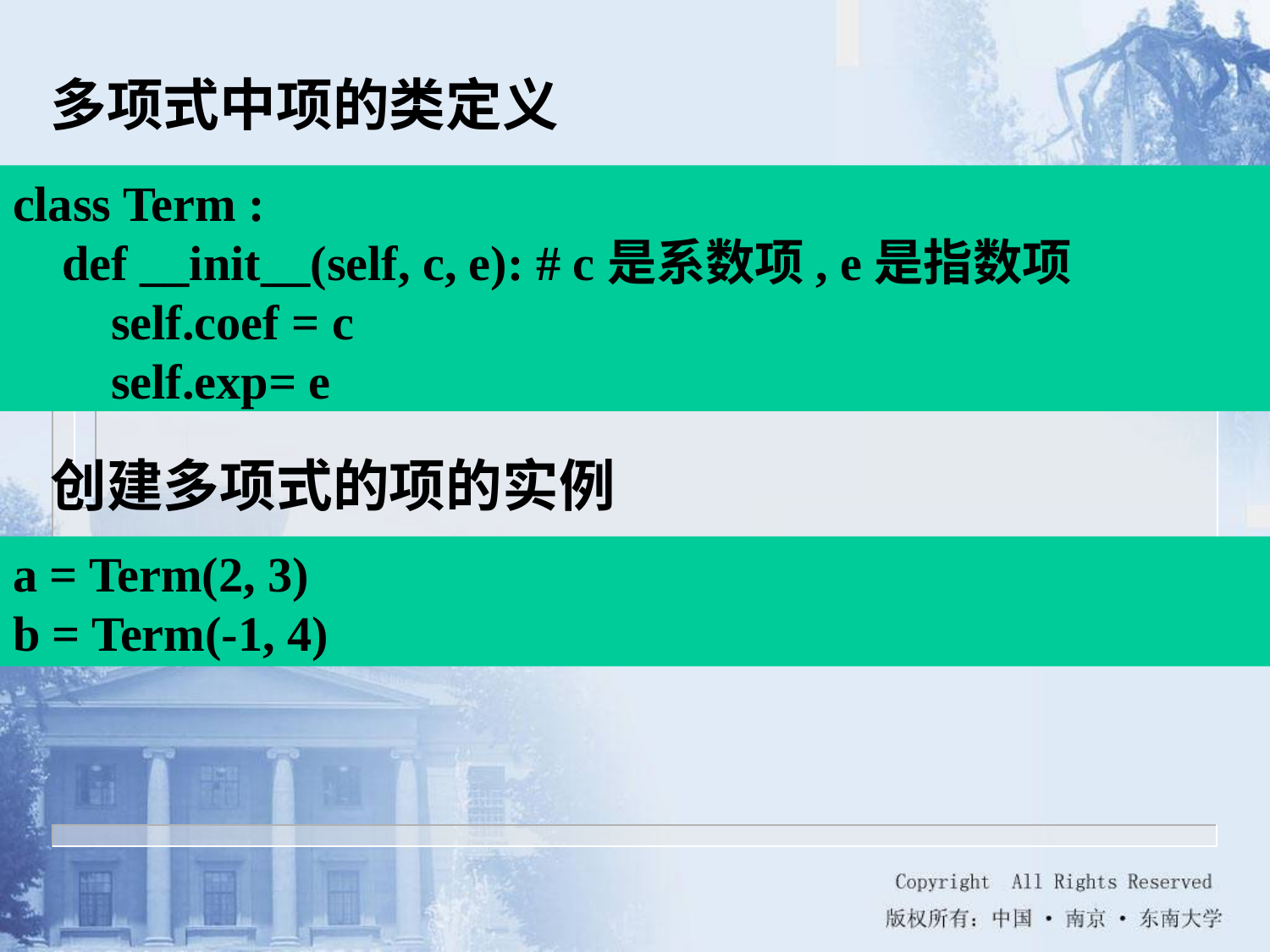

多项式中项的类定义
class Term :
    def __init__(self, c, e): # c是系数项, e是指数项
        self.coef = c
        self.exp= e
创建多项式的项的实例
a = Term(2, 3)
b = Term(-1, 4)